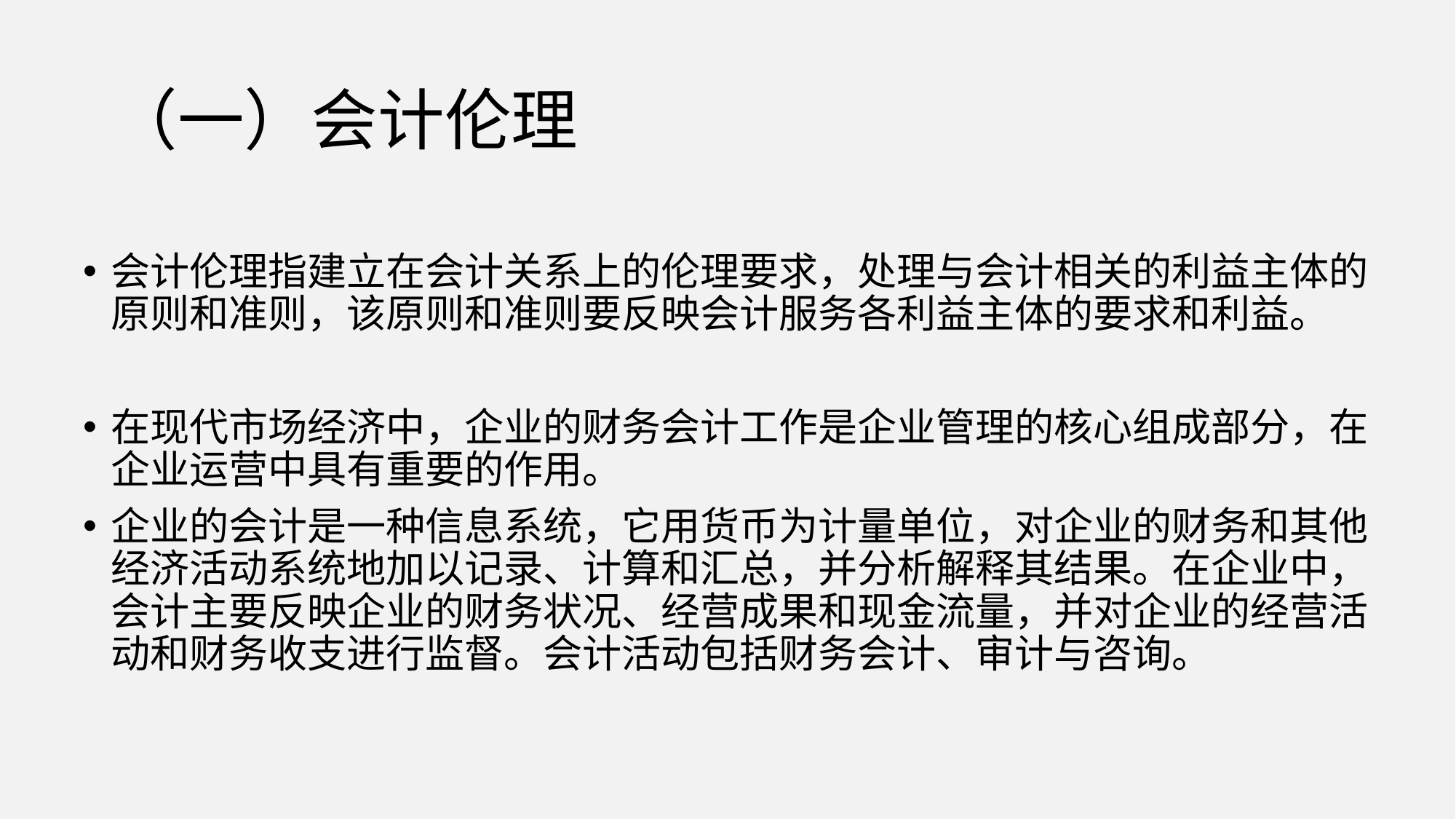

# （一）会计伦理
会计伦理指建立在会计关系上的伦理要求，处理与会计相关的利益主体的原则和准则，该原则和准则要反映会计服务各利益主体的要求和利益。

在现代市场经济中，企业的财务会计工作是企业管理的核心组成部分，在企业运营中具有重要的作用。
企业的会计是一种信息系统，它用货币为计量单位，对企业的财务和其他经济活动系统地加以记录、计算和汇总，并分析解释其结果。在企业中，会计主要反映企业的财务状况、经营成果和现金流量，并对企业的经营活动和财务收支进行监督。会计活动包括财务会计、审计与咨询。